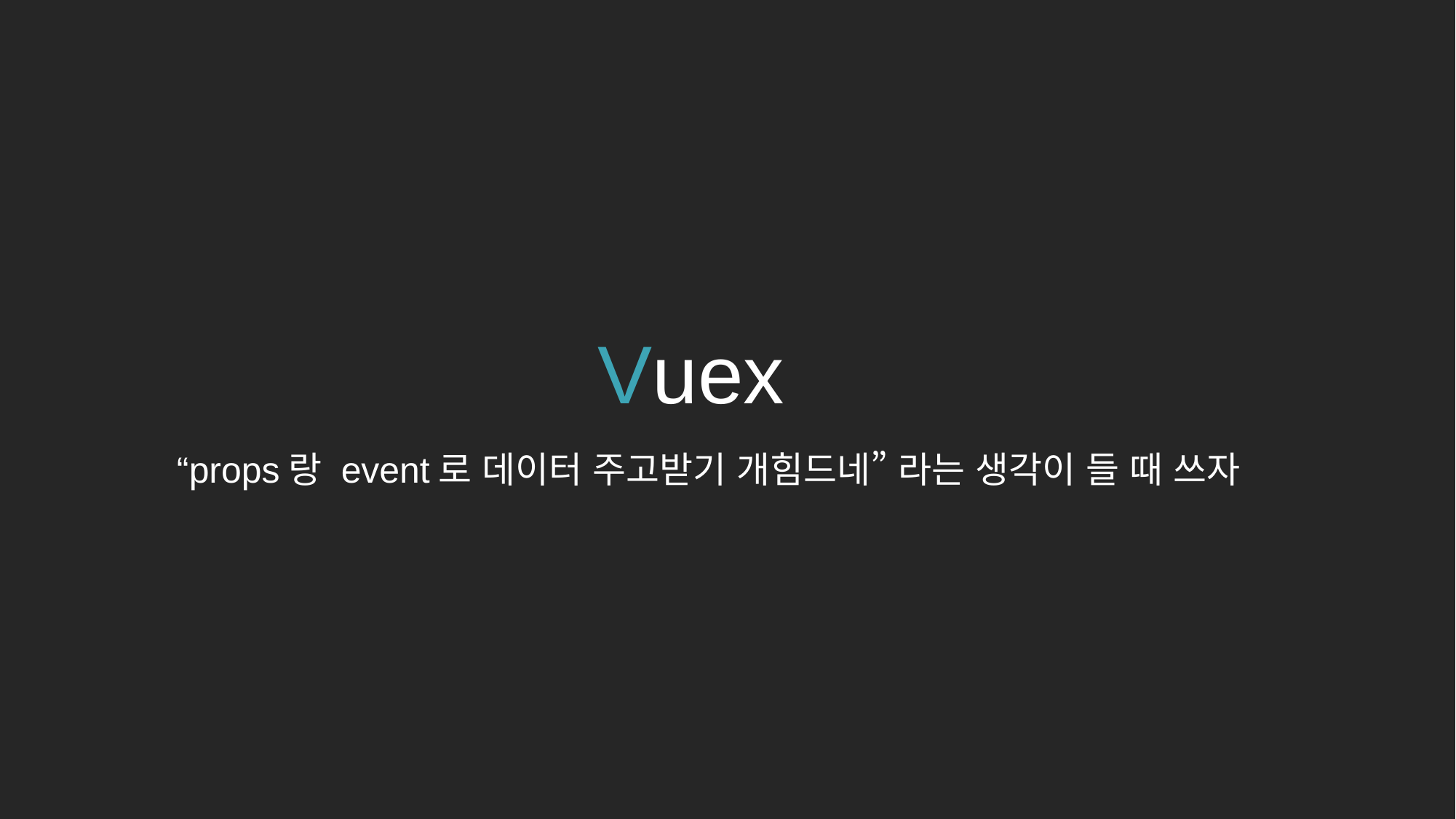

Vuex
“props랑 event로 데이터 주고받기 개힘드네” 라는 생각이 들 때 쓰자